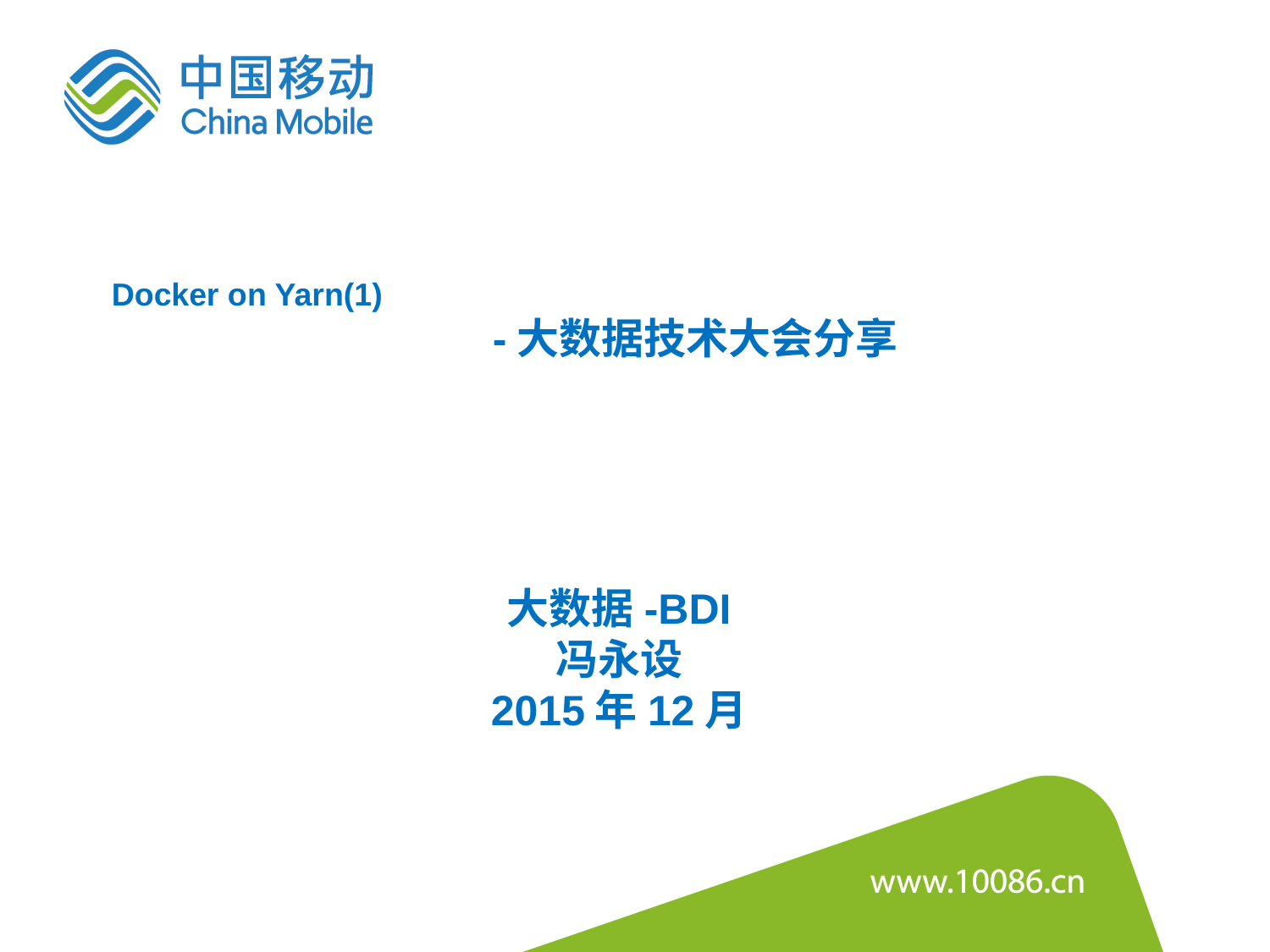

Docker on Yarn(1)
			-大数据技术大会分享
大数据-BDI
冯永设
2015年12月